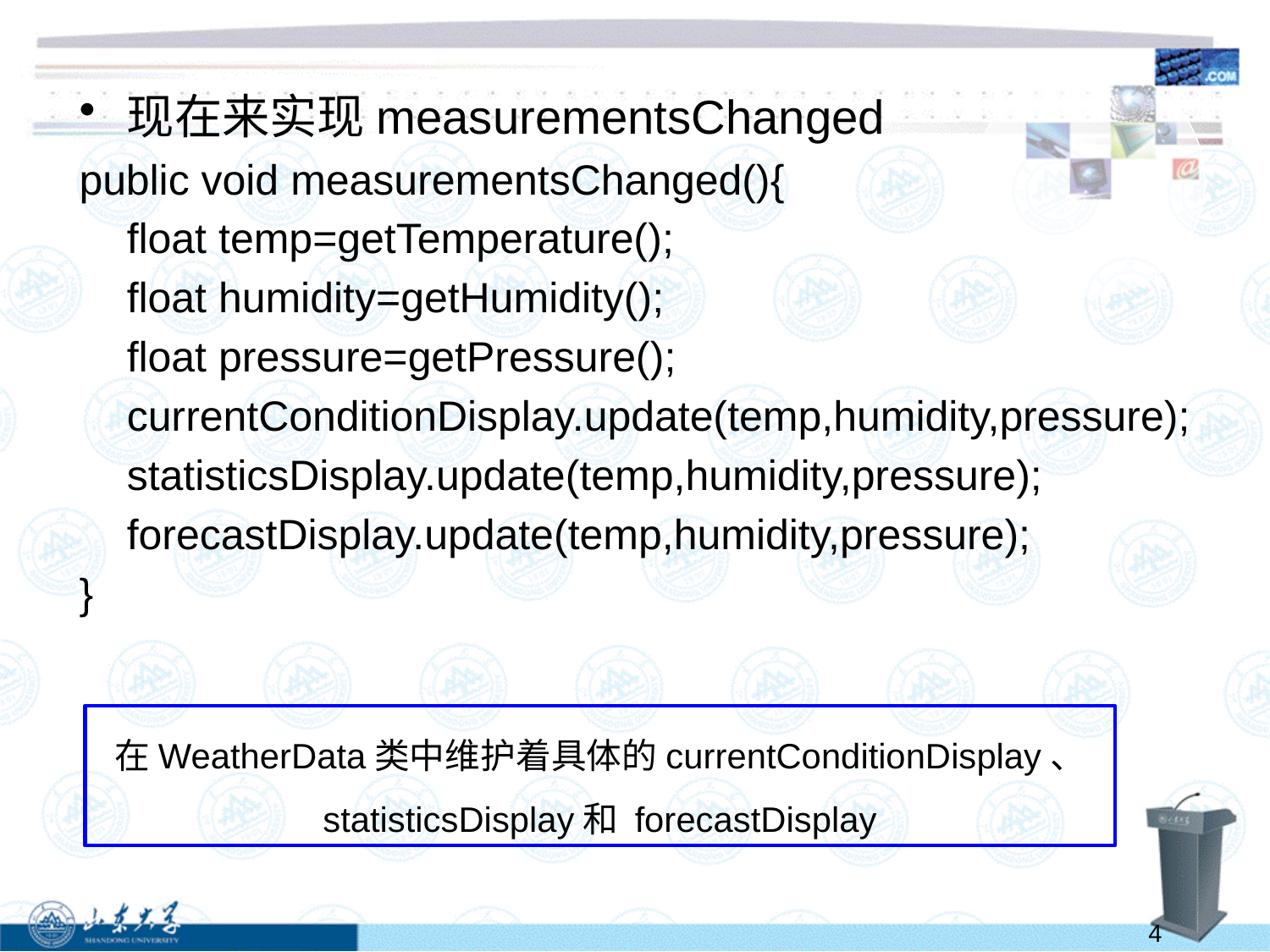

现在来实现measurementsChanged
public void measurementsChanged(){
	float temp=getTemperature();
	float humidity=getHumidity();
	float pressure=getPressure();
	currentConditionDisplay.update(temp,humidity,pressure);
	statisticsDisplay.update(temp,humidity,pressure);
	forecastDisplay.update(temp,humidity,pressure);
}
在WeatherData类中维护着具体的currentConditionDisplay、 statisticsDisplay和 forecastDisplay
4